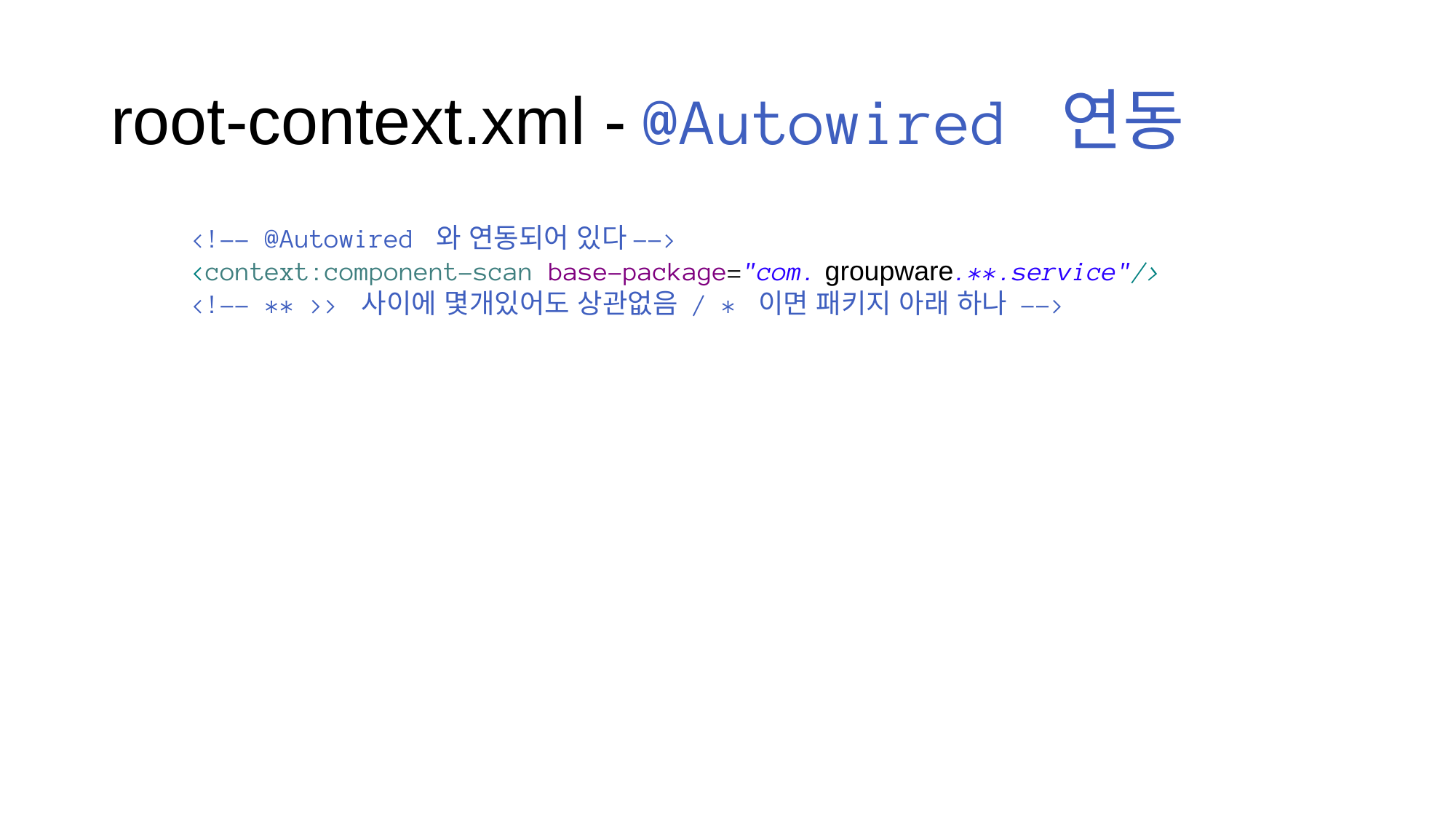

# root-context.xml - @Autowired 연동
<!-- @Autowired 와 연동되어 있다-->
<context:component-scan base-package="com. groupware.**.service"/>
<!-- ** >> 사이에 몇개있어도 상관없음 / * 이면 패키지 아래 하나 -->